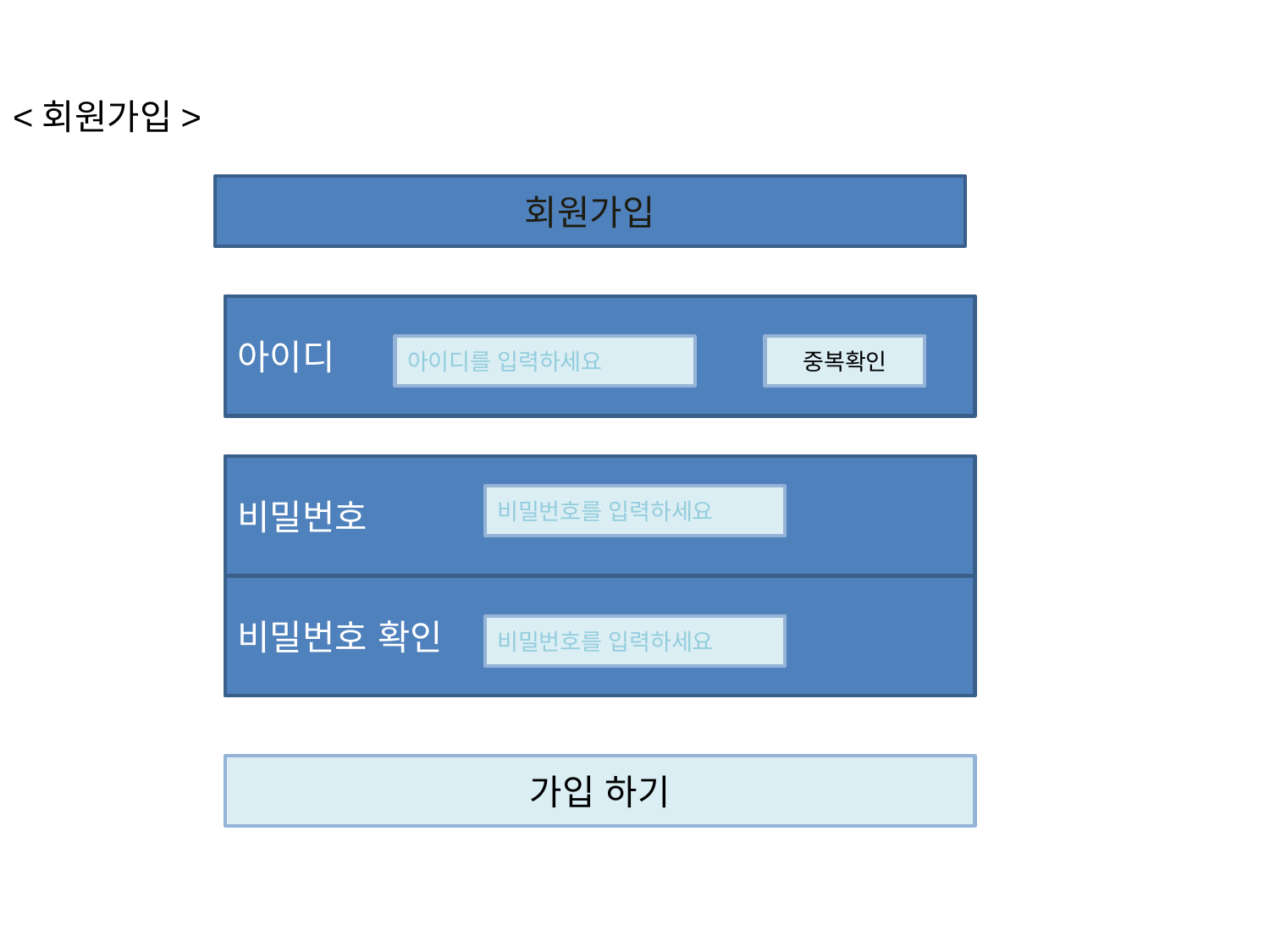

<회원가입>
회원가입
아이디
아이디를 입력하세요
중복확인
비밀번호
비밀번호를 입력하세요
비밀번호 확인
비밀번호를 입력하세요
가입 하기